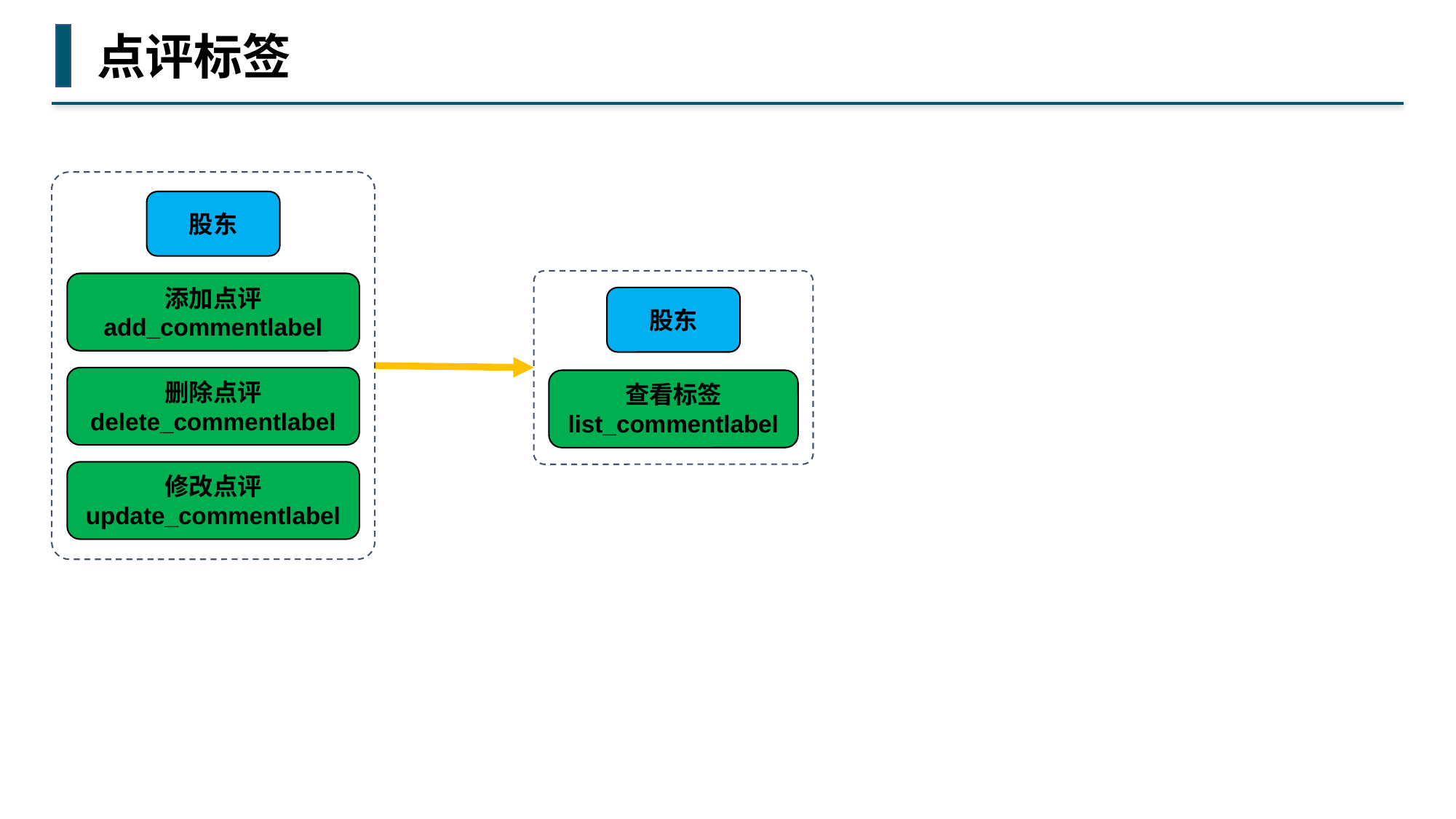

点评标签

股东
添加点评
add_commentlabel
删除点评
delete_commentlabel
修改点评
update_commentlabel

股东
查看标签
list_commentlabel